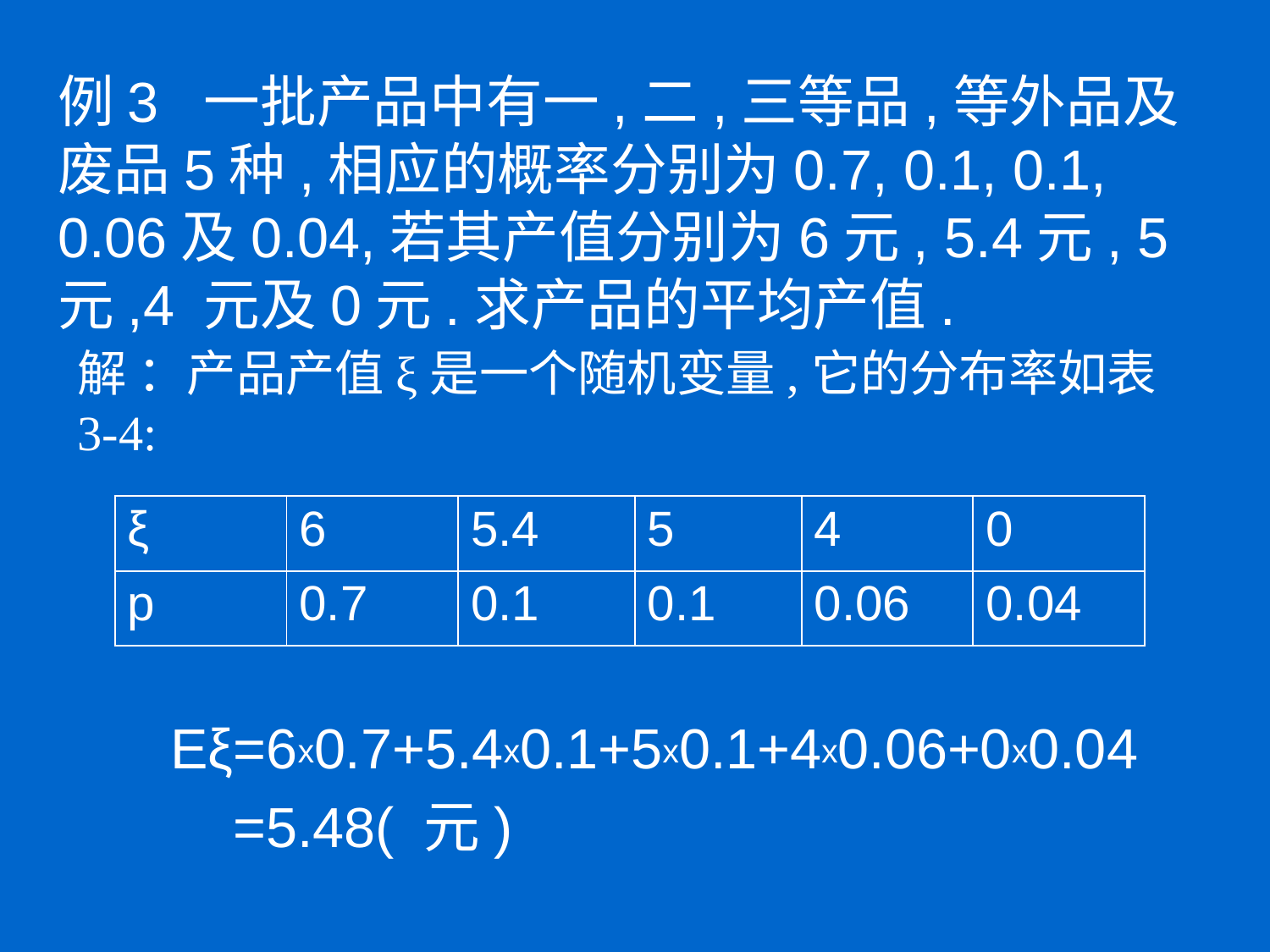

# 例3  一批产品中有一,二,三等品,等外品及废品5种,相应的概率分别为0.7, 0.1, 0.1, 0.06及0.04,若其产值分别为6元, 5.4元, 5元,4 元及0元.求产品的平均产值.
解 ：产品产值ξ是一个随机变量,它的分布率如表3-4:

| ξ | 6 | 5.4 | 5 | 4 | 0 |
| --- | --- | --- | --- | --- | --- |
| p | 0.7 | 0.1 | 0.1 | 0.06 | 0.04 |
    Eξ=6x0.7+5.4x0.1+5x0.1+4x0.06+0x0.04
        =5.48( 元)